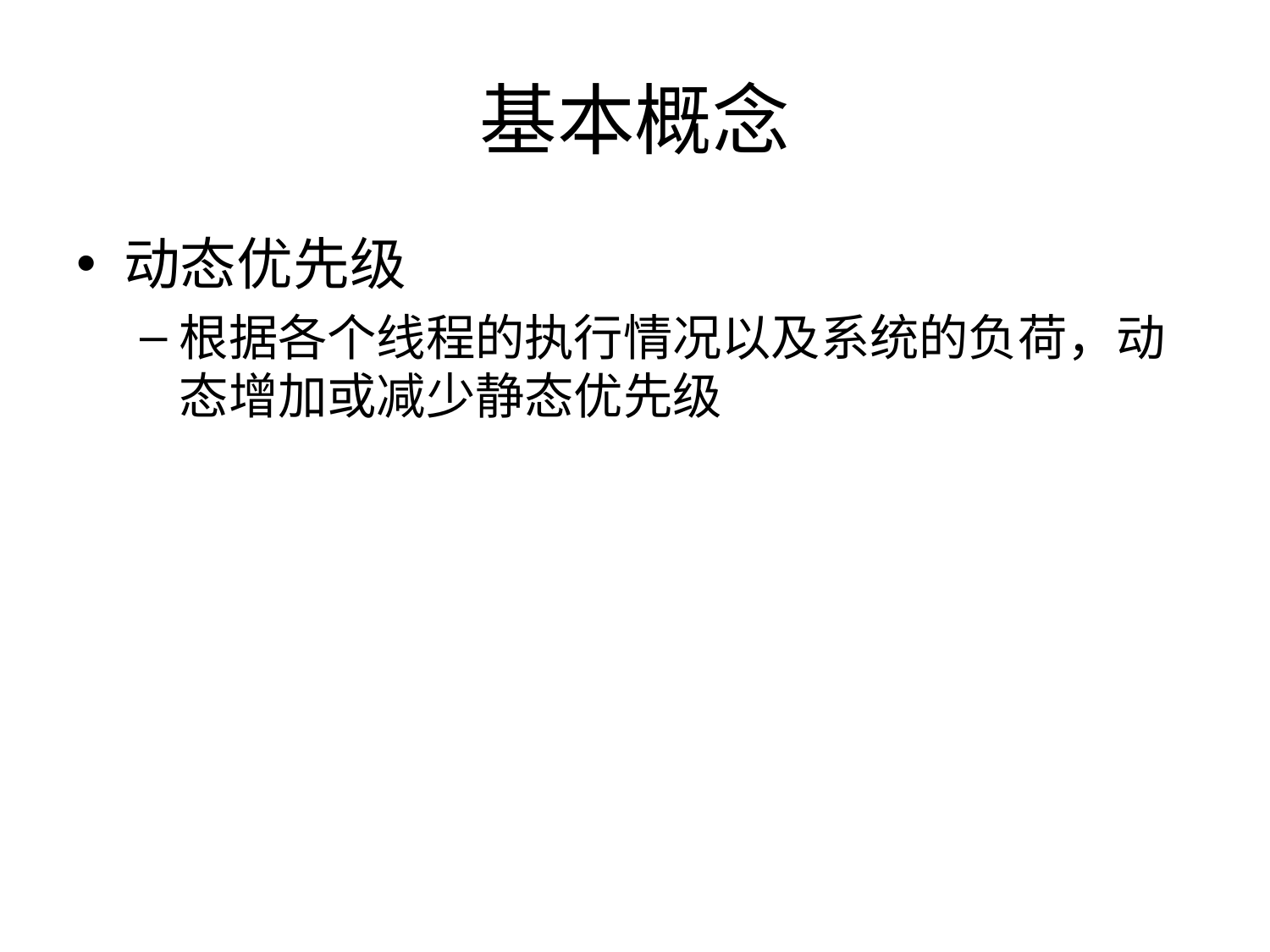

# 基本概念
动态优先级
根据各个线程的执行情况以及系统的负荷，动态增加或减少静态优先级